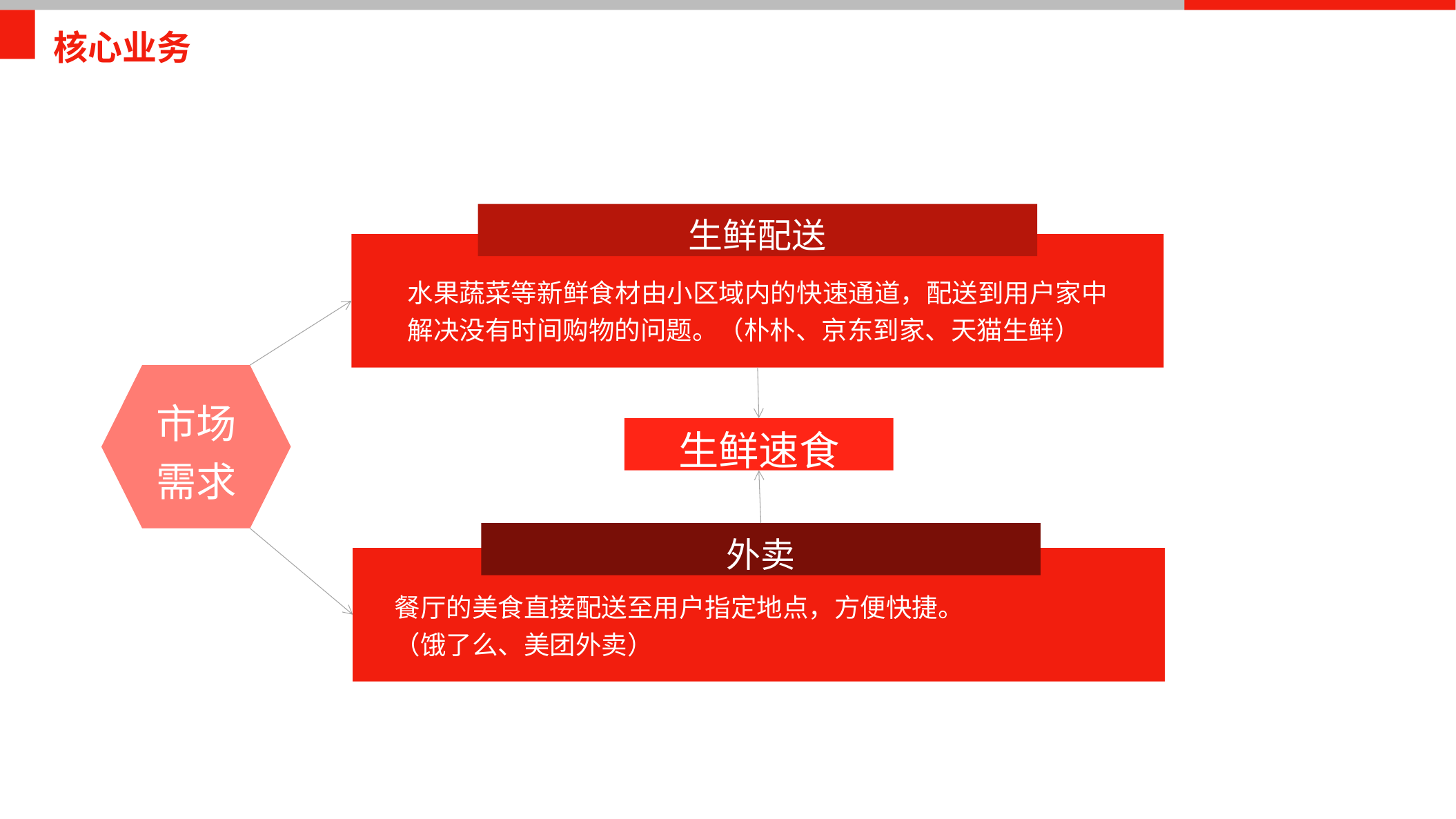

核心业务
生鲜配送

水果蔬菜等新鲜食材由小区域内的快速通道，配送到用户家中解决没有时间购物的问题。（朴朴、京东到家、天猫生鲜）
市场需求
生鲜速食
外卖

餐厅的美食直接配送至用户指定地点，方便快捷。
（饿了么、美团外卖）